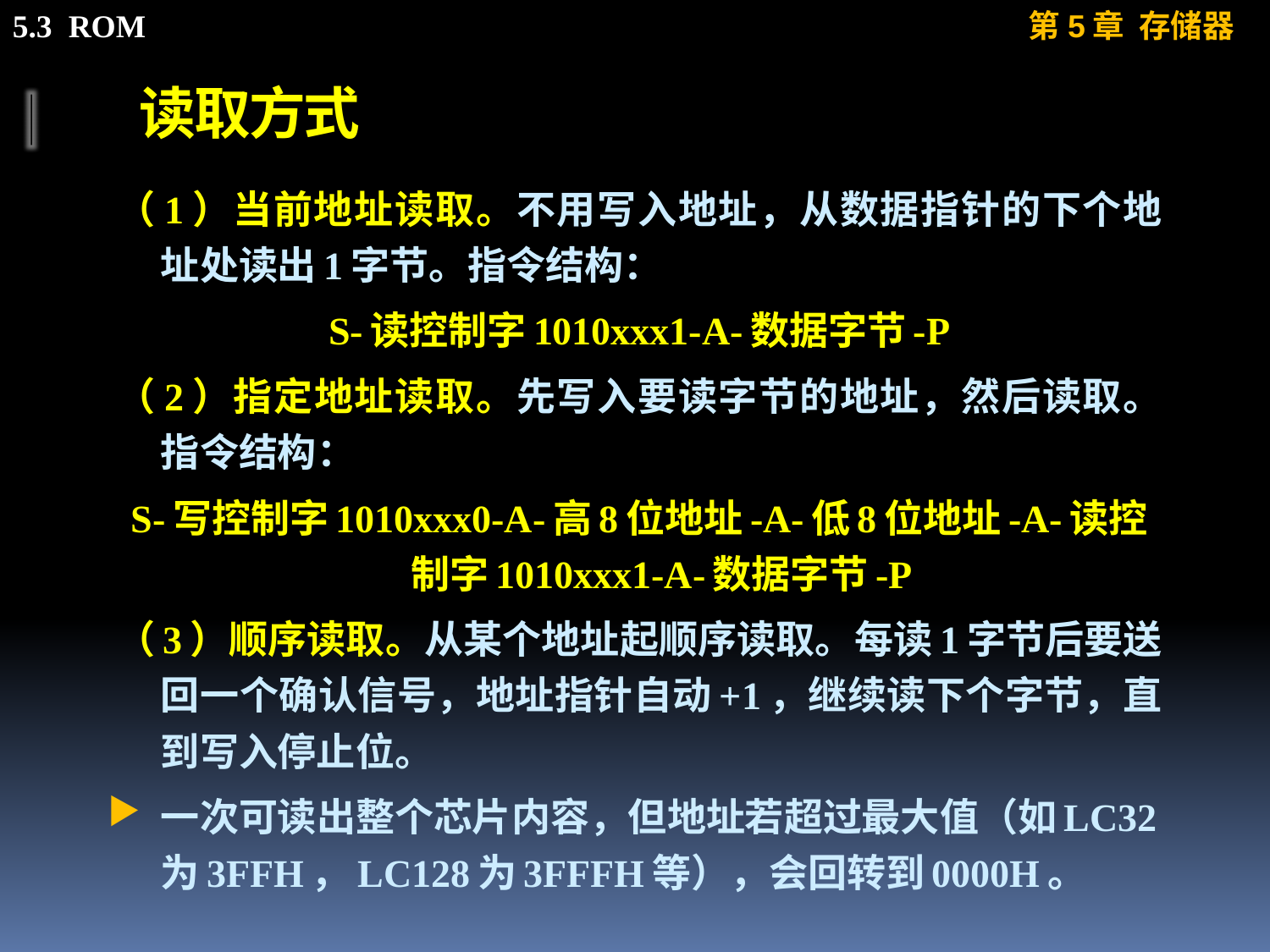

# 读取方式
（1）当前地址读取。不用写入地址，从数据指针的下个地址处读出1字节。指令结构：
S-读控制字1010xxx1-A-数据字节-P
（2）指定地址读取。先写入要读字节的地址，然后读取。指令结构：
S-写控制字1010xxx0-A-高8位地址-A-低8位地址-A-读控制字1010xxx1-A-数据字节-P
（3）顺序读取。从某个地址起顺序读取。每读1字节后要送回一个确认信号，地址指针自动+1，继续读下个字节，直到写入停止位。
一次可读出整个芯片内容，但地址若超过最大值（如LC32为3FFH，LC128为3FFFH等），会回转到0000H。